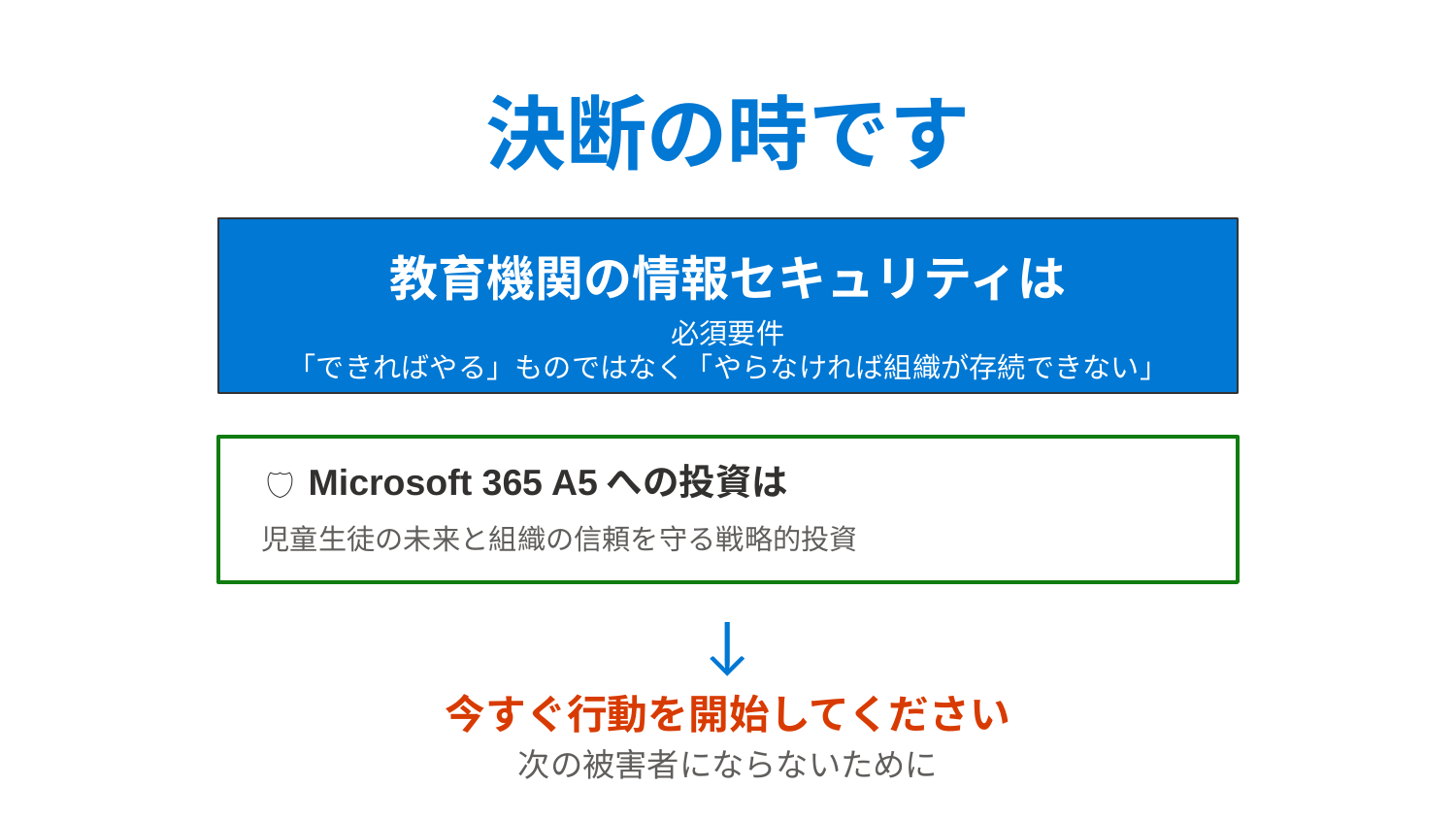

決断の時です

教育機関の情報セキュリティは
必須要件
「できればやる」ものではなく「やらなければ組織が存続できない」

🛡️ Microsoft 365 A5への投資は
児童生徒の未来と組織の信頼を守る戦略的投資
↓
今すぐ行動を開始してください
次の被害者にならないために